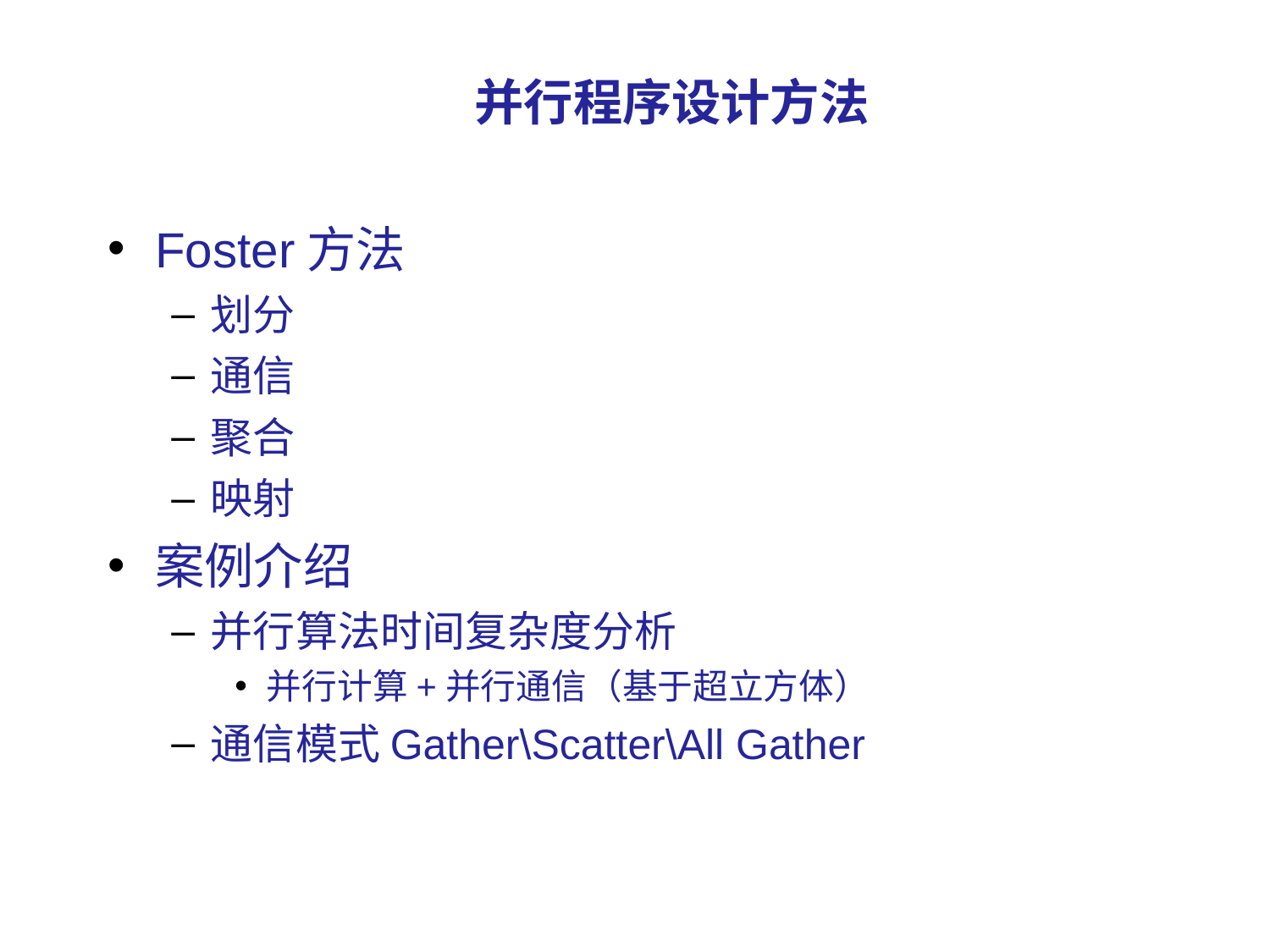

# 并行程序设计方法
Foster方法
划分
通信
聚合
映射
案例介绍
并行算法时间复杂度分析
并行计算+并行通信（基于超立方体）
通信模式Gather\Scatter\All Gather